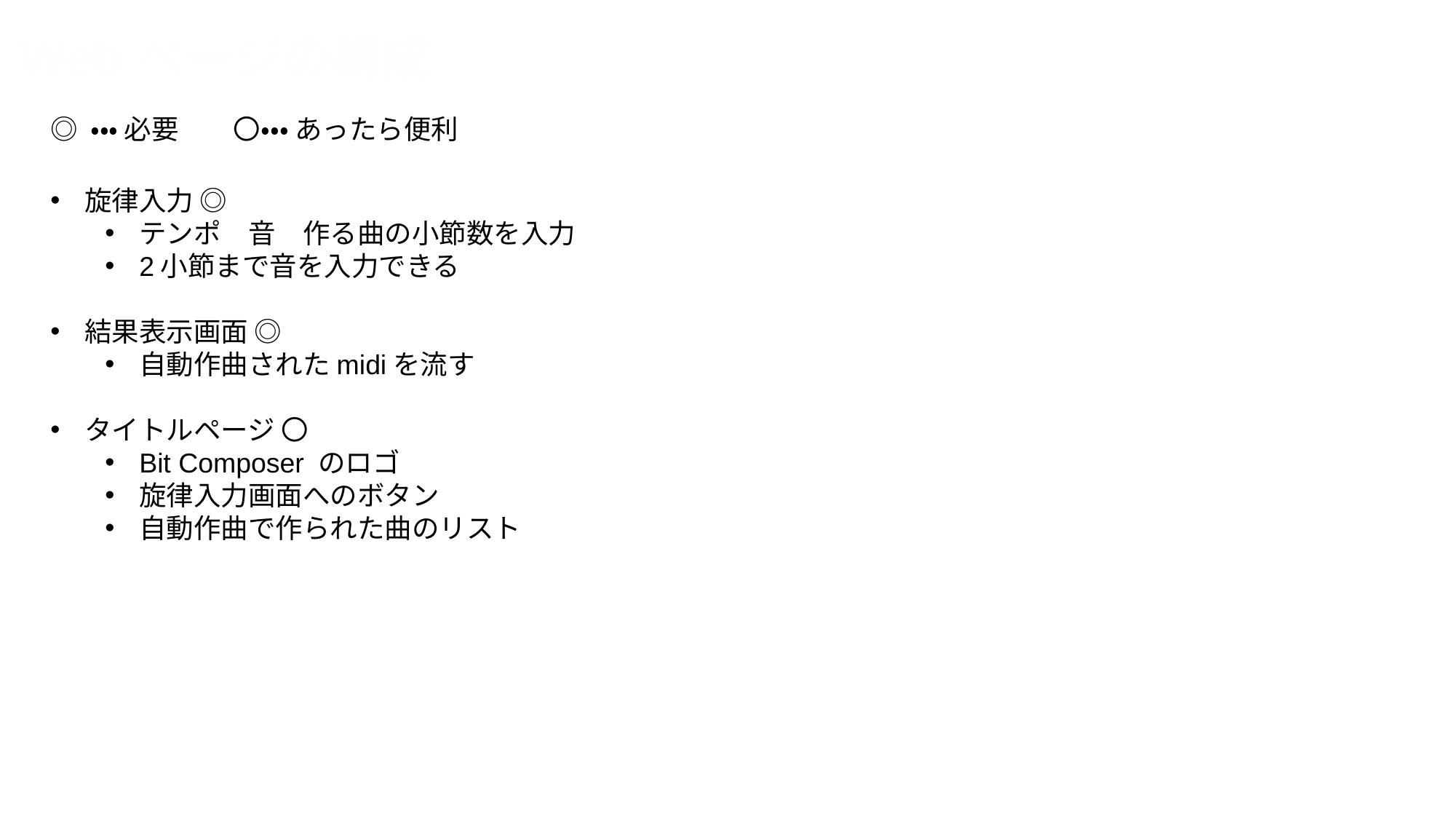

# Webページの構成
◎ ・・・ 必要　　〇・・・ あったら便利
旋律入力 ◎
テンポ　音　作る曲の小節数を入力
2小節まで音を入力できる

結果表示画面 ◎
自動作曲されたmidiを流す

タイトルページ 〇
Bit Composer のロゴ
旋律入力画面へのボタン
自動作曲で作られた曲のリスト